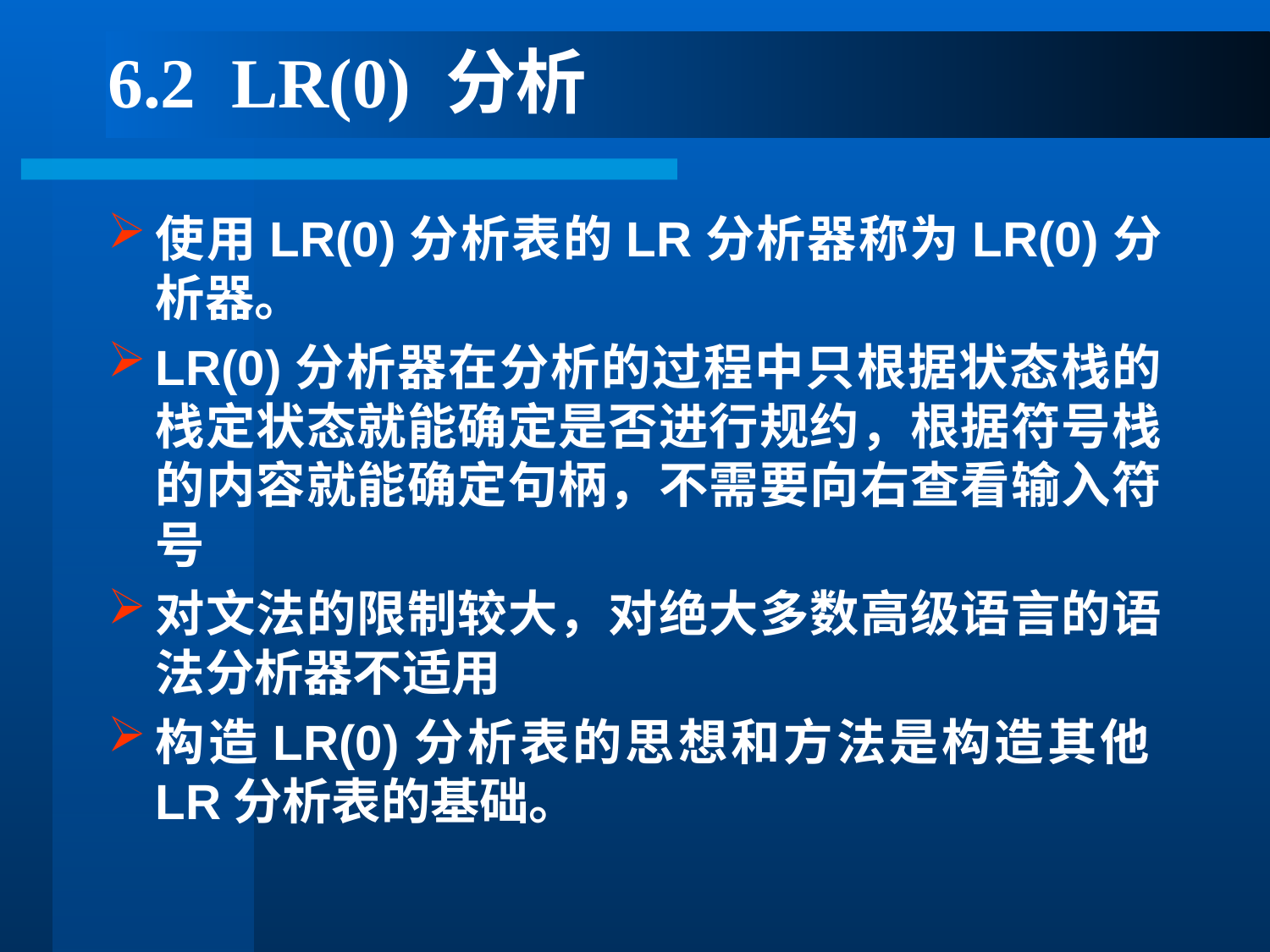

# 6.2  LR(0) 分析
使用LR(0)分析表的LR分析器称为LR(0)分析器。
LR(0)分析器在分析的过程中只根据状态栈的栈定状态就能确定是否进行规约，根据符号栈的内容就能确定句柄，不需要向右查看输入符号
对文法的限制较大，对绝大多数高级语言的语法分析器不适用
构造LR(0)分析表的思想和方法是构造其他LR分析表的基础。